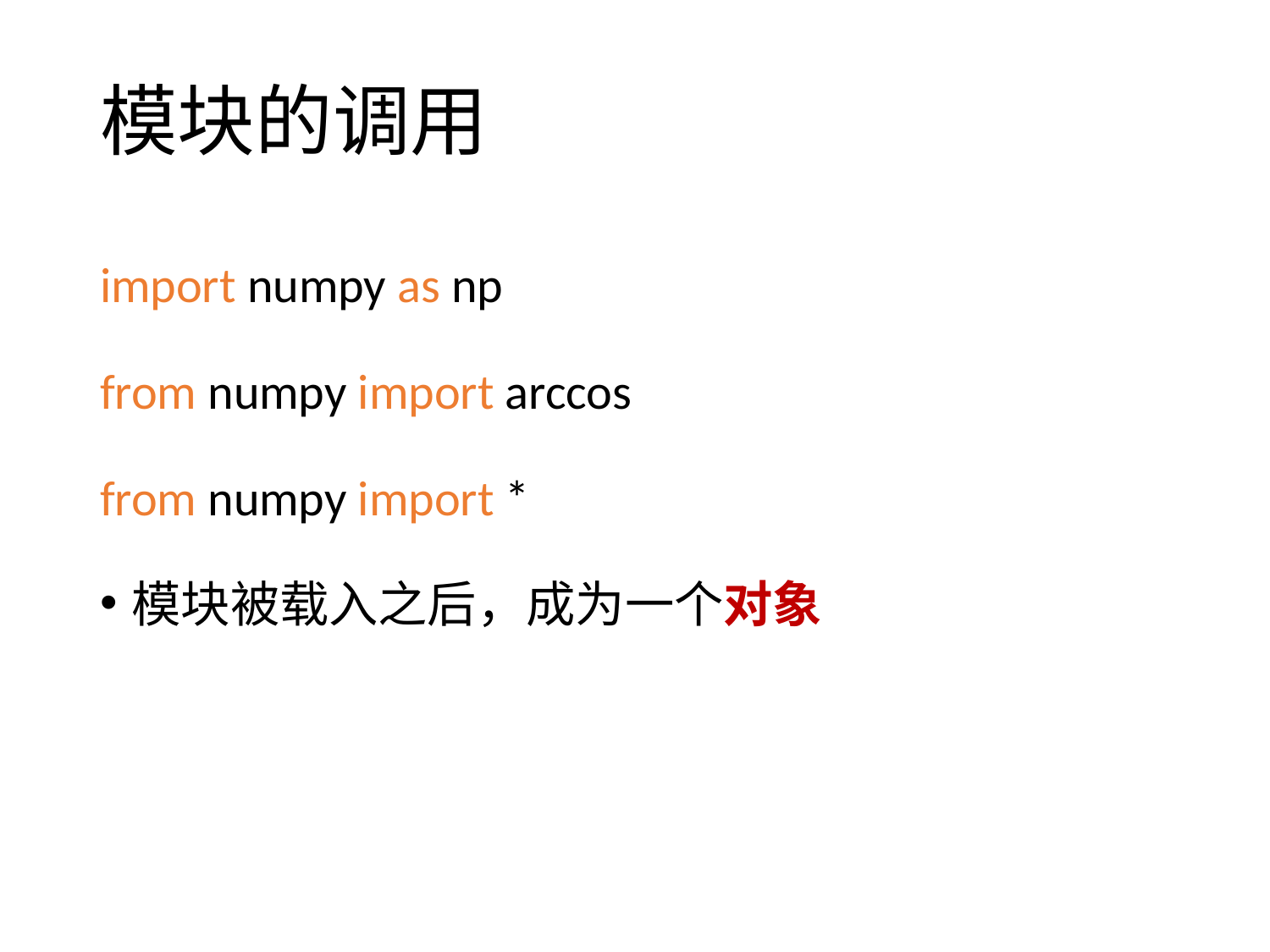

# 模块的调用
import numpy as np
from numpy import arccos
from numpy import *
模块被载入之后，成为一个对象